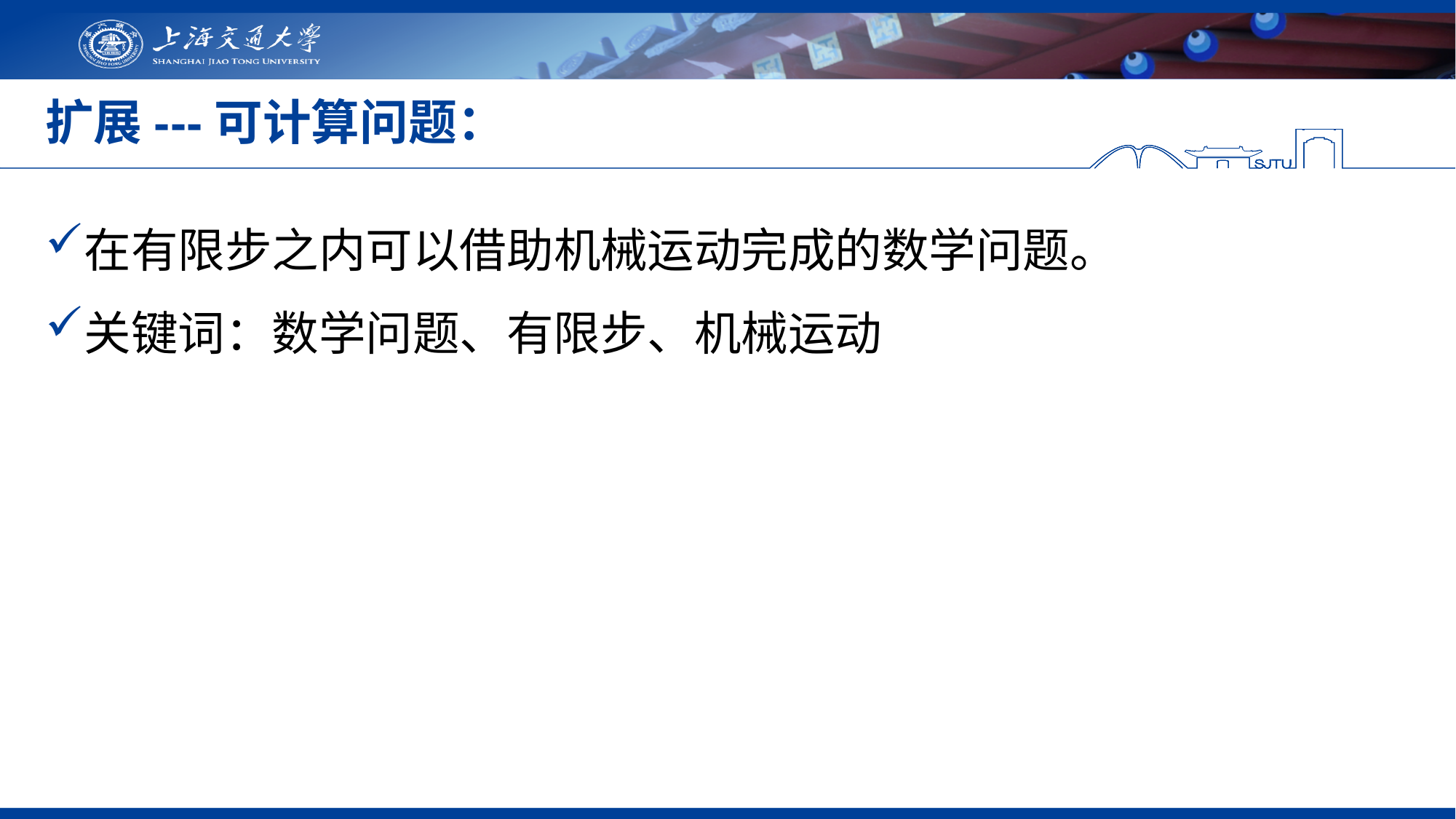

# 扩展---可计算问题：
在有限步之内可以借助机械运动完成的数学问题。
关键词：数学问题、有限步、机械运动